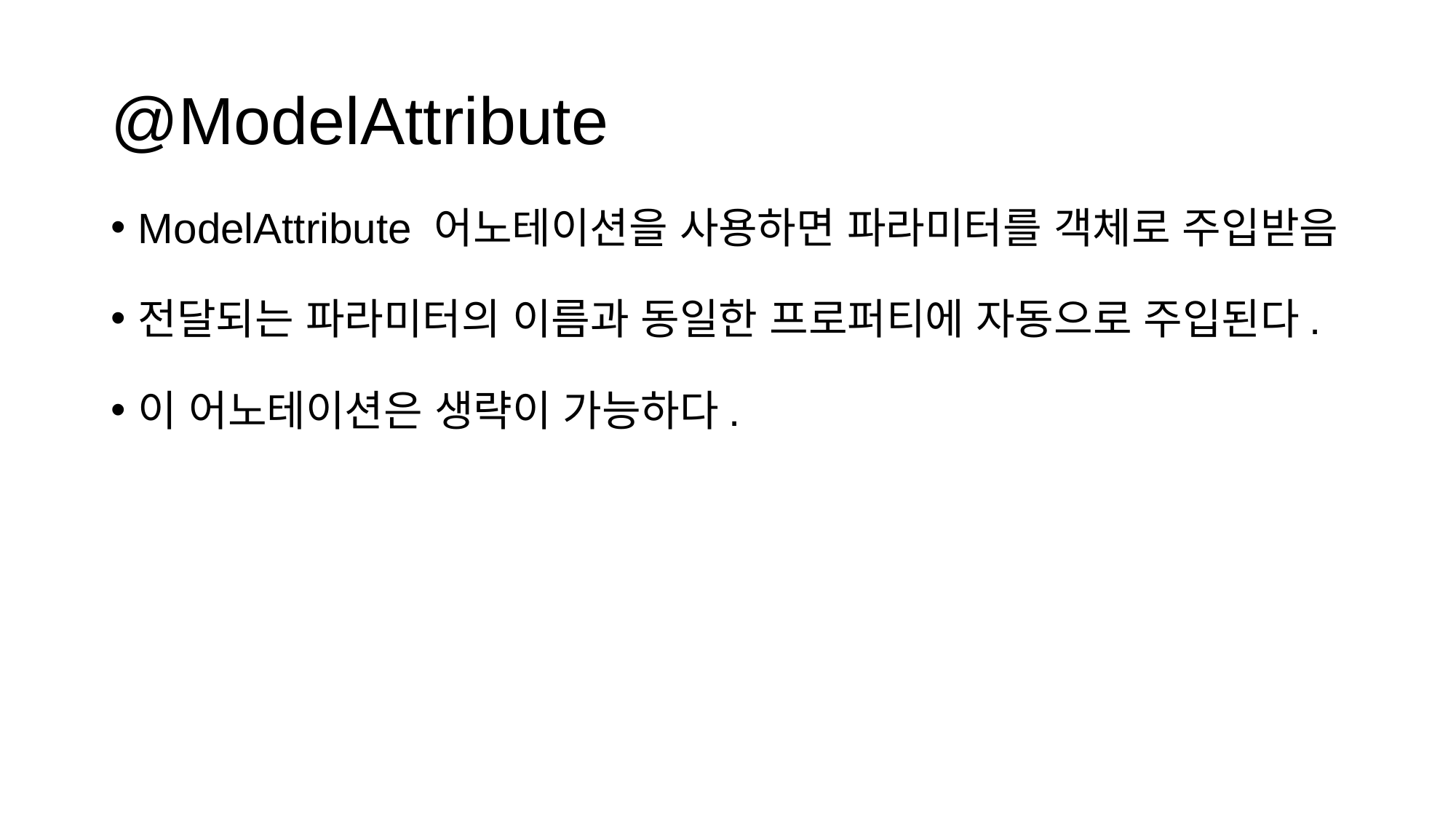

# @ModelAttribute
ModelAttribute 어노테이션을 사용하면 파라미터를 객체로 주입받음
전달되는 파라미터의 이름과 동일한 프로퍼티에 자동으로 주입된다.
이 어노테이션은 생략이 가능하다.